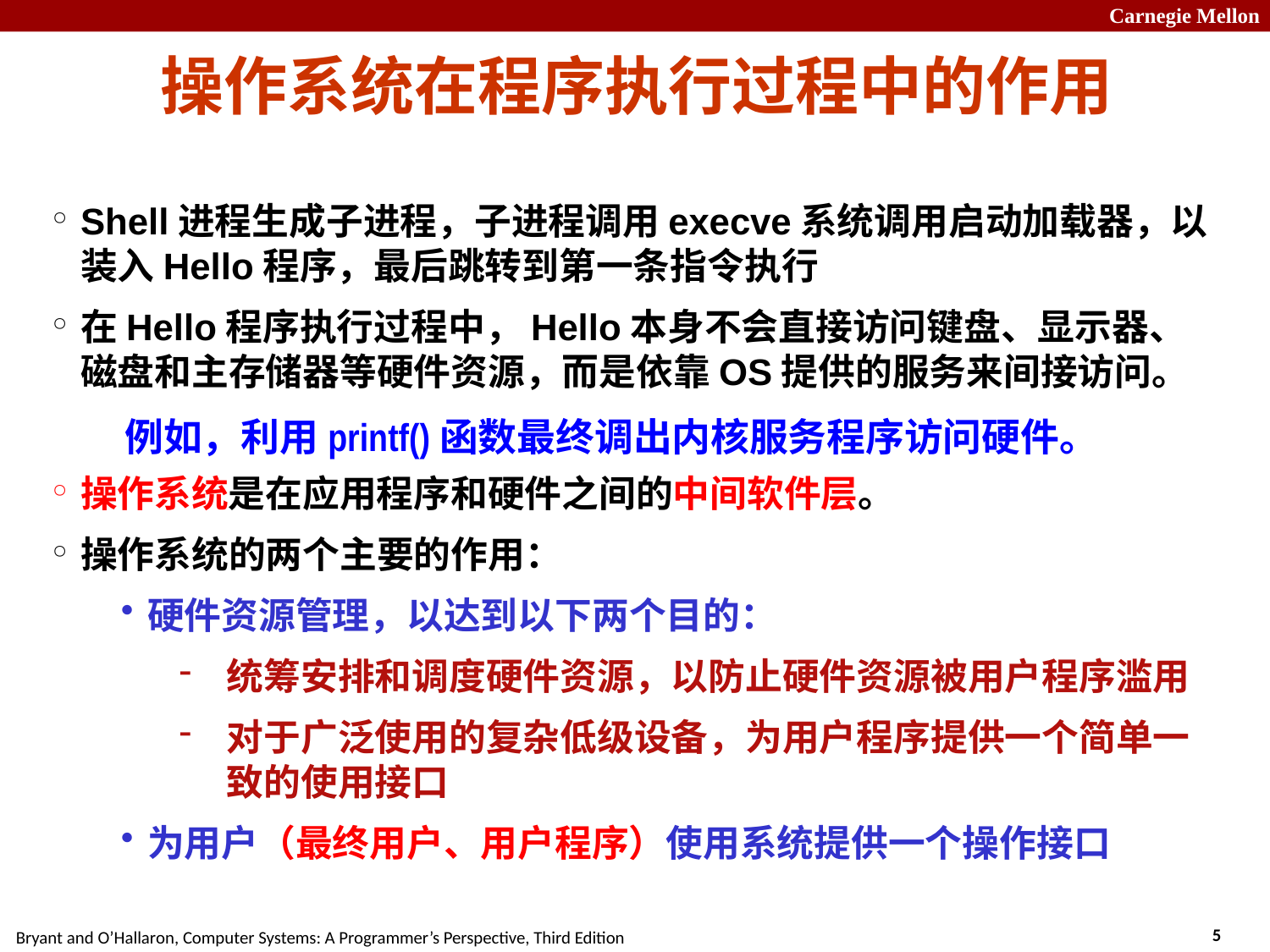

操作系统在程序执行过程中的作用
Shell进程生成子进程，子进程调用execve系统调用启动加载器，以装入Hello程序，最后跳转到第一条指令执行
在Hello程序执行过程中，Hello本身不会直接访问键盘、显示器、磁盘和主存储器等硬件资源，而是依靠OS提供的服务来间接访问。

操作系统是在应用程序和硬件之间的中间软件层。
操作系统的两个主要的作用：
硬件资源管理，以达到以下两个目的：
统筹安排和调度硬件资源，以防止硬件资源被用户程序滥用
对于广泛使用的复杂低级设备，为用户程序提供一个简单一致的使用接口
为用户（最终用户、用户程序）使用系统提供一个操作接口
例如，利用printf()函数最终调出内核服务程序访问硬件。